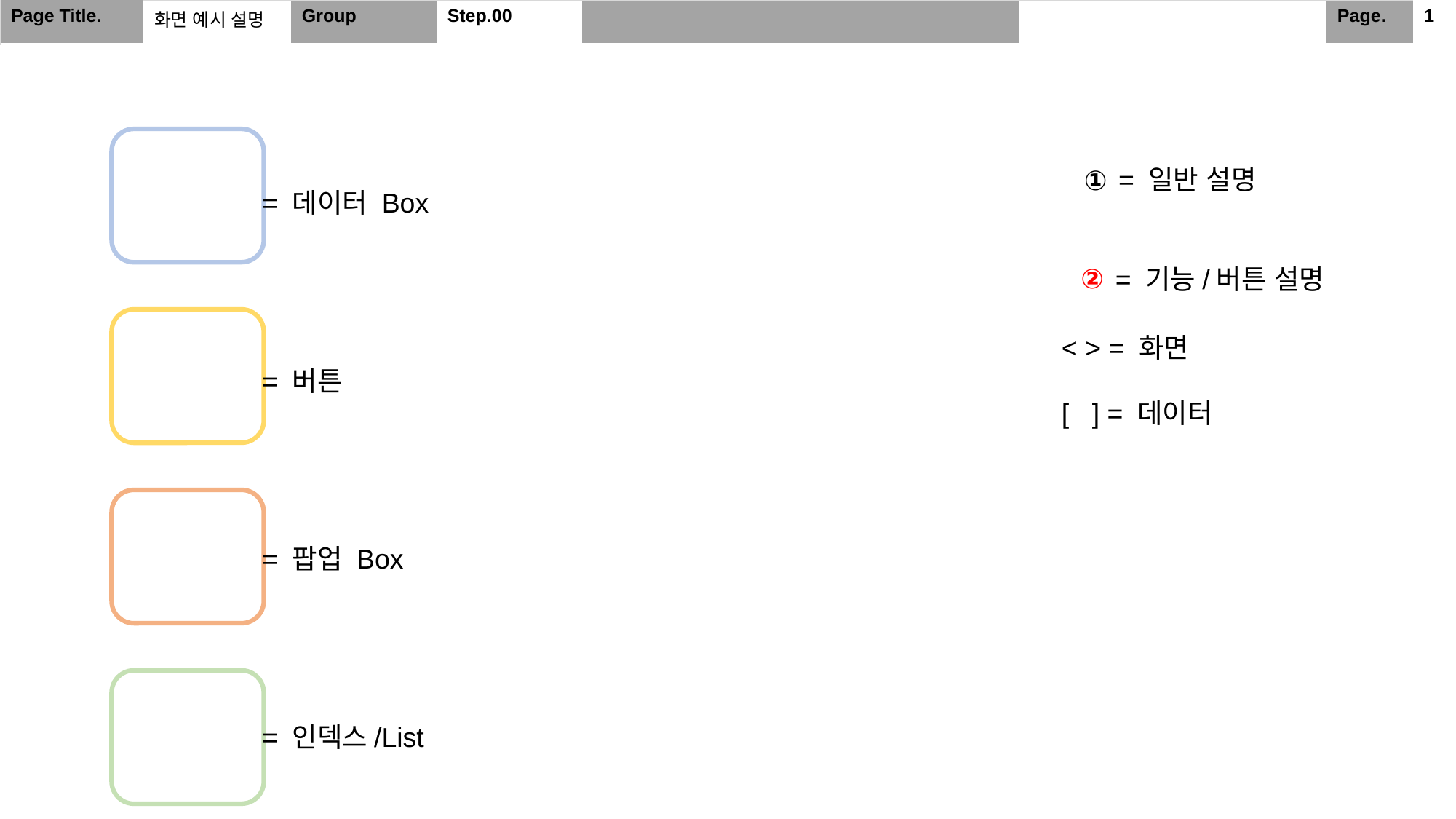

| Page Title. | 화면 예시 설명 | Group | Step.00 |  |  |  |  | Page. | 1 |
| --- | --- | --- | --- | --- | --- | --- | --- | --- | --- |

                     = 데이터 Box

= 일반 설명
①
②
= 기능/버튼 설명

                     = 버튼

< > = 화면

[   ] = 데이터

                     = 팝업 Box

                     = 인덱스/List